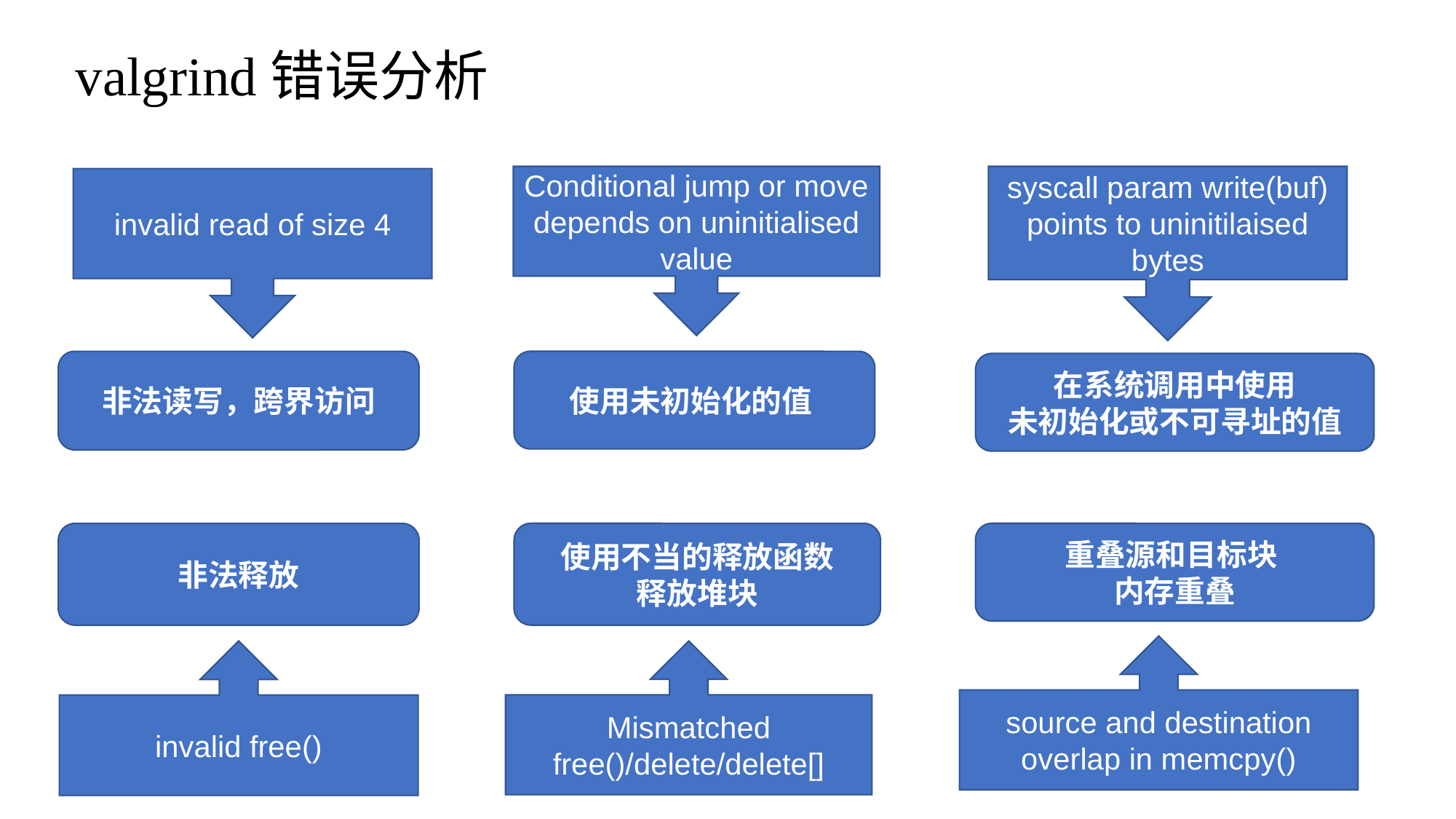

valgrind错误分析
Conditional jump or move depends on uninitialised value
syscall param write(buf) points to uninitilaised bytes
invalid read of size 4
非法读写，跨界访问
使用未初始化的值
在系统调用中使用
未初始化或不可寻址的值
使用不当的释放函数
释放堆块
非法释放
重叠源和目标块
内存重叠
source and destination overlap in memcpy()
invalid free()
Mismatched free()/delete/delete[]